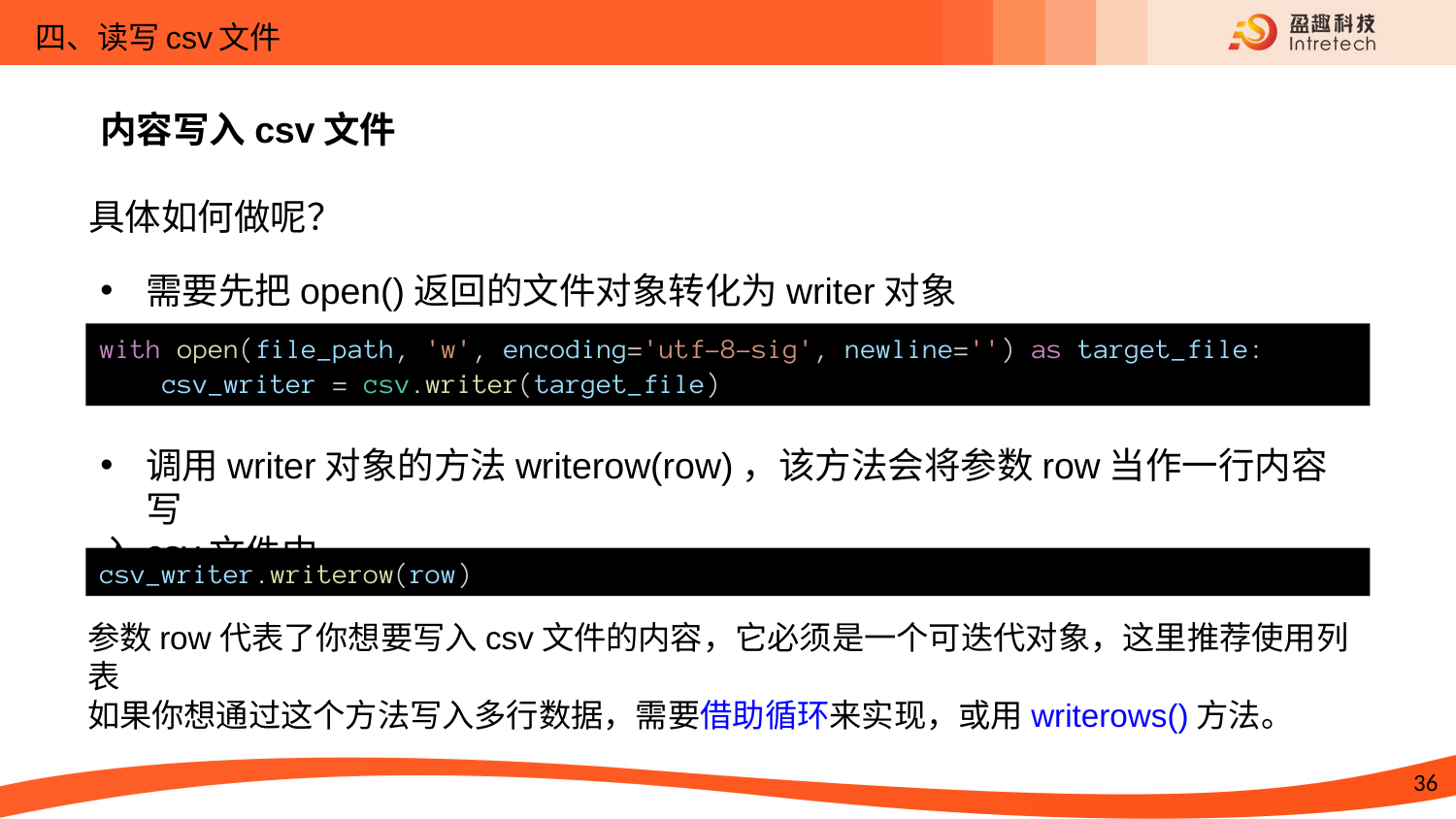

四、读写csv文件
内容写入csv文件
具体如何做呢？
需要先把open()返回的文件对象转化为writer对象

调用writer对象的方法writerow(row)，该方法会将参数row当作一行内容写
入csv文件中。

with open(file_path, 'w', encoding='utf-8-sig', newline='') as target_file:
    csv_writer = csv.writer(target_file)

csv_writer.writerow(row)
参数row代表了你想要写入csv文件的内容，它必须是一个可迭代对象，这里推荐使用列表
如果你想通过这个方法写入多行数据，需要借助循环来实现，或用writerows()方法。